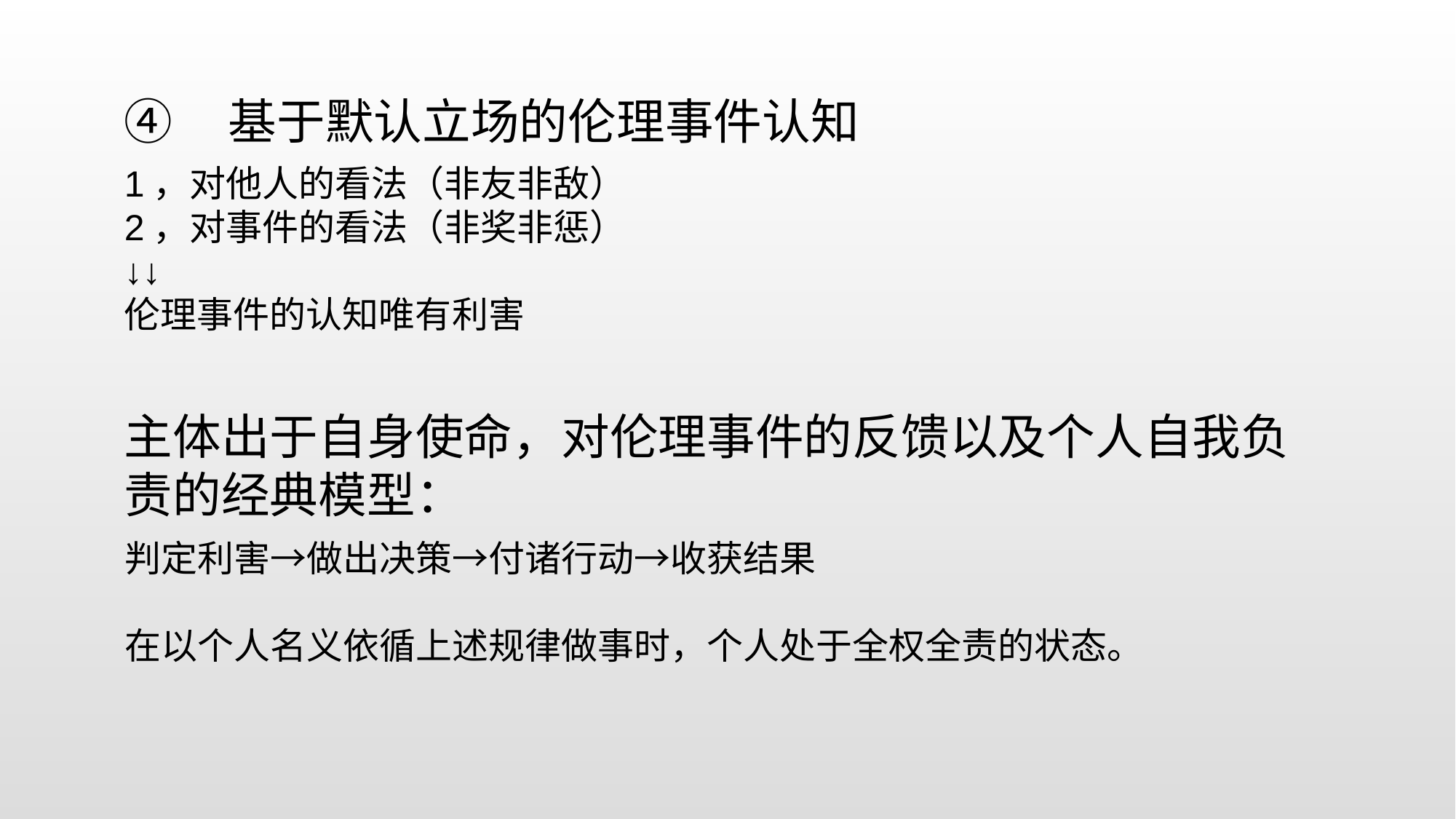

④    基于默认立场的伦理事件认知
1，对他人的看法（非友非敌）
2，对事件的看法（非奖非惩）
↓↓
伦理事件的认知唯有利害

主体出于自身使命，对伦理事件的反馈以及个人自我负责的经典模型：
判定利害→做出决策→付诸行动→收获结果

在以个人名义依循上述规律做事时，个人处于全权全责的状态。